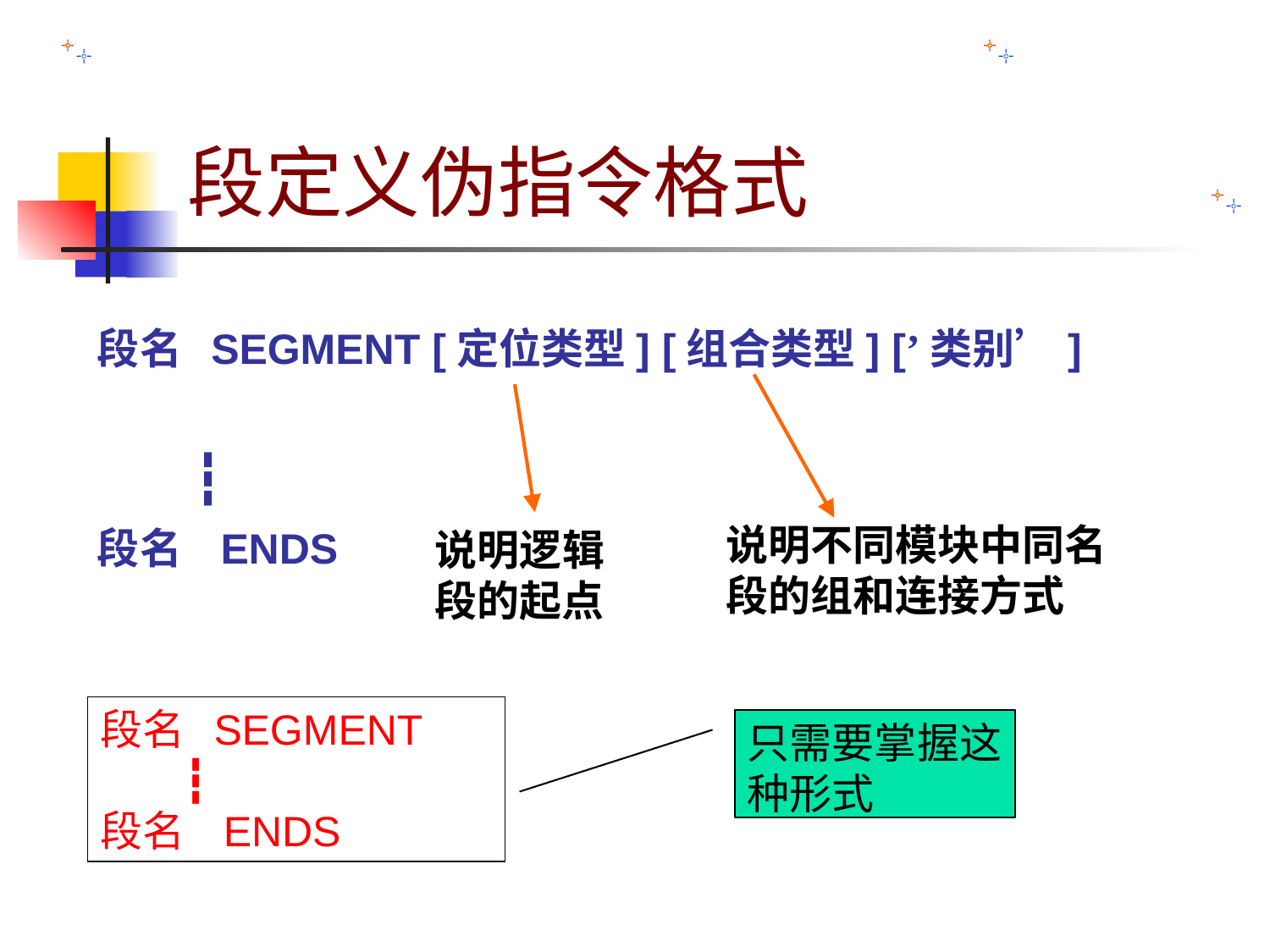

# 段定义伪指令格式
段名  SEGMENT [定位类型] [组合类型] [’类别’]
       ┇
段名   ENDS

说明不同模块中同名段的组和连接方式
说明逻辑段的起点
段名  SEGMENT
       ┇
段名   ENDS
只需要掌握这种形式